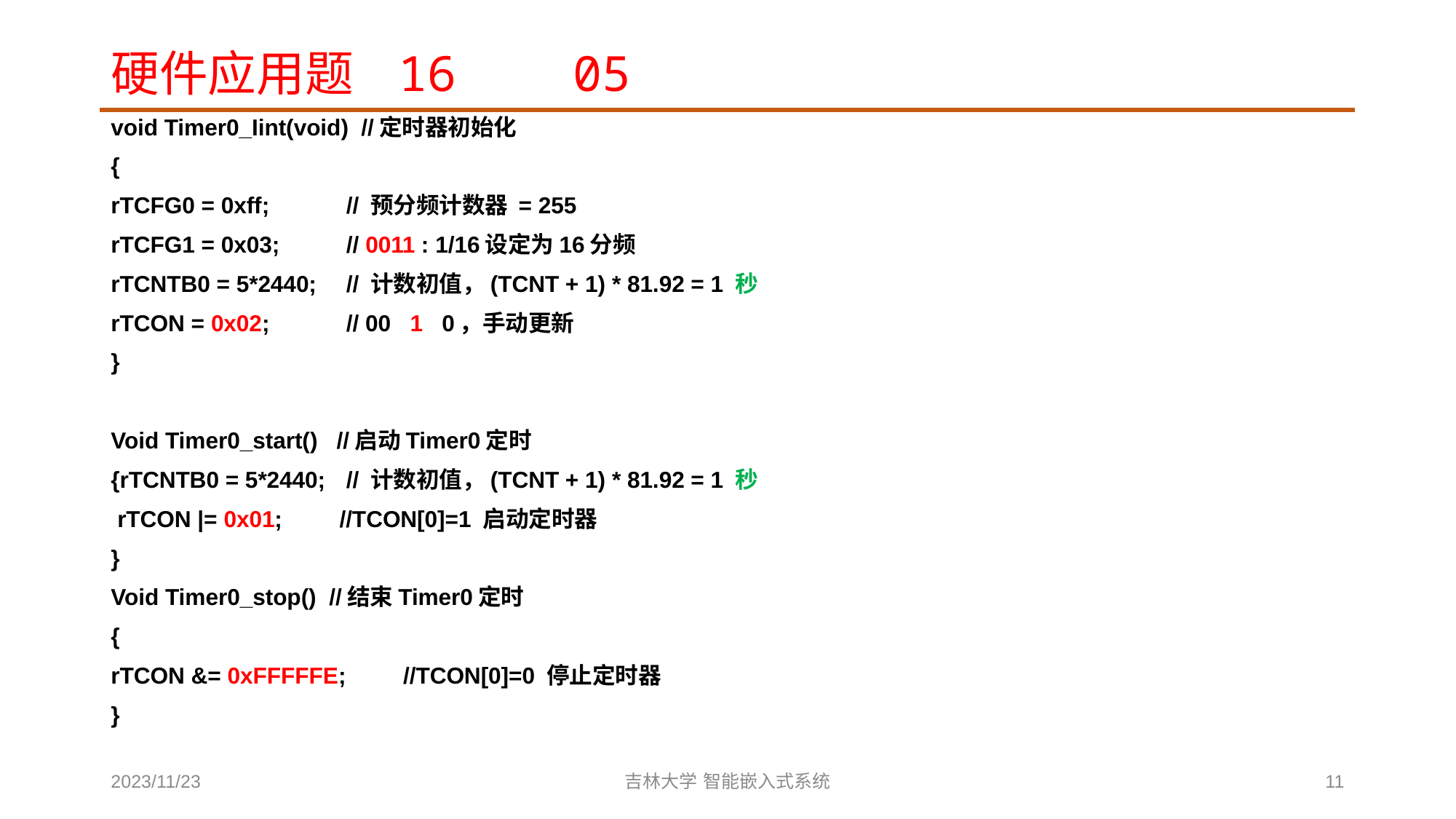

# 硬件应用题   16    05
void Timer0_Iint(void)  //定时器初始化
{
rTCFG0 = 0xff;　　	// 预分频计数器 = 255
rTCFG1 = 0x03; 　	// 0011 : 1/16设定为16分频
rTCNTB0 = 5*2440; 	// 计数初值，(TCNT + 1) * 81.92 = 1 秒
rTCON = 0x02; 		// 00   1   0，手动更新
}

Void Timer0_start()   //启动Timer0定时
{rTCNTB0 = 5*2440; 	// 计数初值，(TCNT + 1) * 81.92 = 1 秒
 rTCON |= 0x01;         //TCON[0]=1 启动定时器
}
Void Timer0_stop()  //结束Timer0定时
{
rTCON &= 0xFFFFFE;         //TCON[0]=0 停止定时器
}

2023/11/23
吉林大学 智能嵌入式系统
11